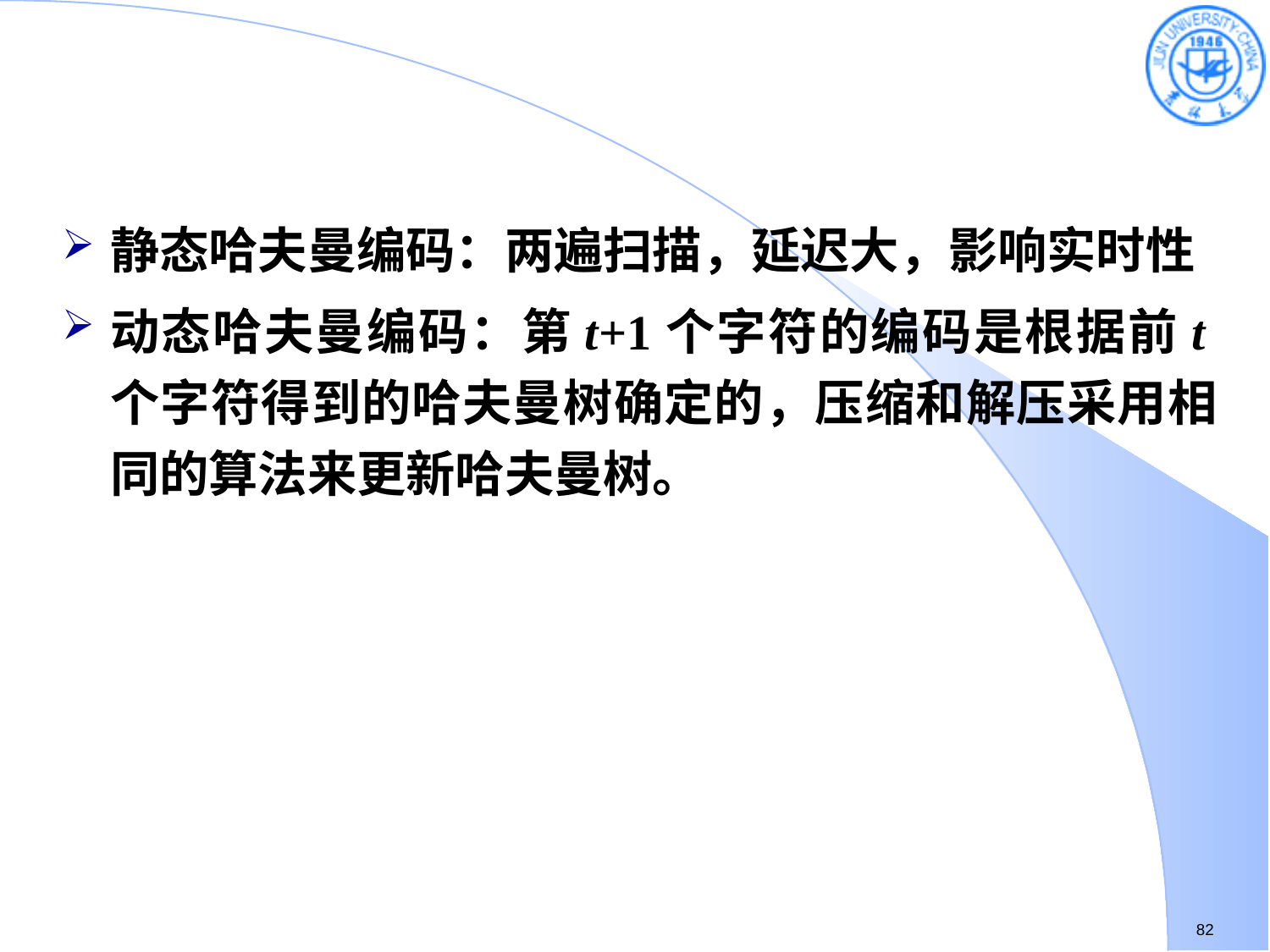

静态哈夫曼编码：两遍扫描，延迟大，影响实时性
动态哈夫曼编码：第t+1个字符的编码是根据前t个字符得到的哈夫曼树确定的，压缩和解压采用相同的算法来更新哈夫曼树。